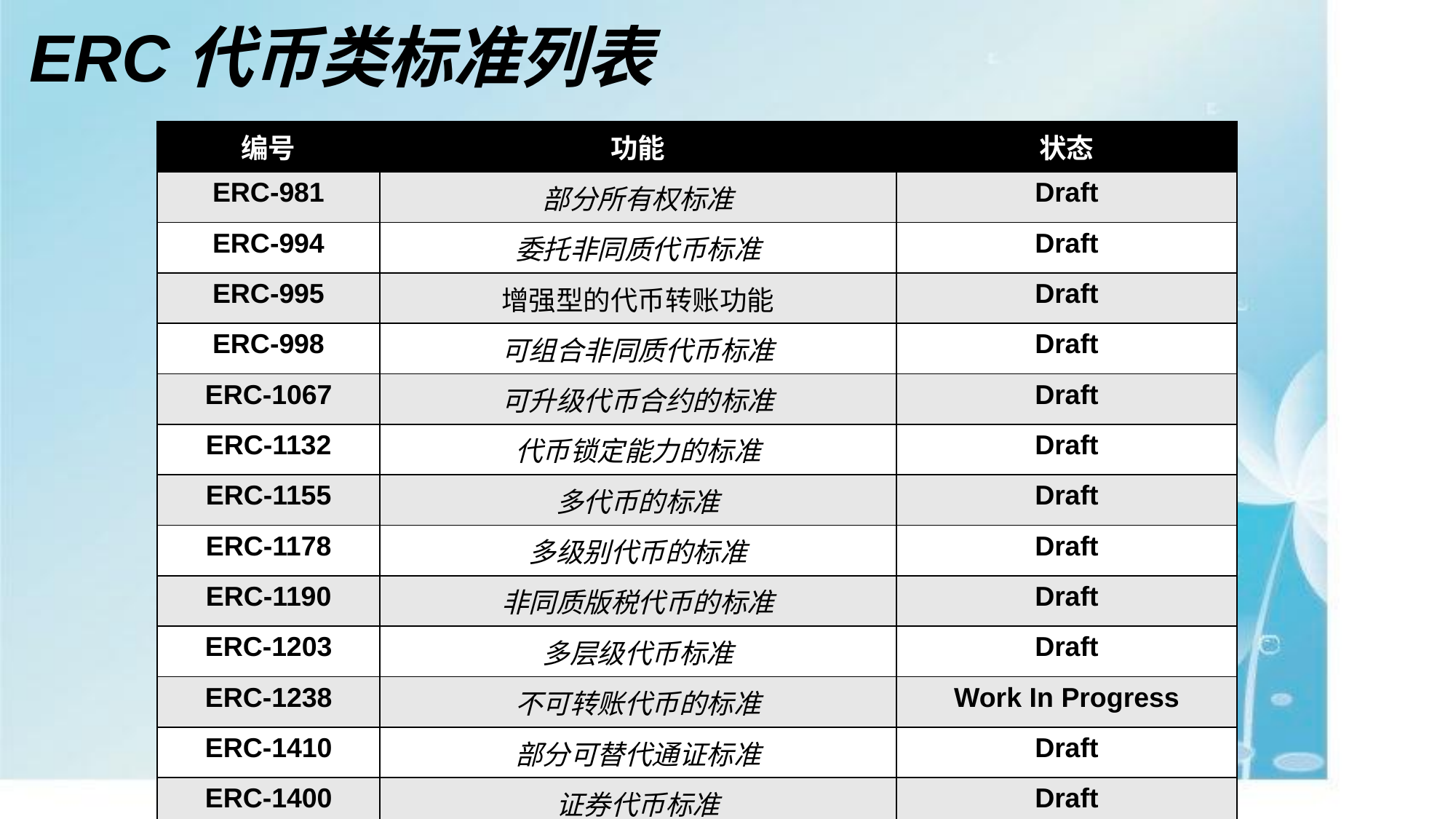

# ERC代币类标准列表
| 编号 | 功能 | 状态 |
| --- | --- | --- |
| ERC-981 | 部分所有权标准 | Draft |
| ERC-994 | 委托非同质代币标准 | Draft |
| ERC-995 | 增强型的代币转账功能 | Draft |
| ERC-998 | 可组合非同质代币标准 | Draft |
| ERC-1067 | 可升级代币合约的标准 | Draft |
| ERC-1132 | 代币锁定能力的标准 | Draft |
| ERC-1155 | 多代币的标准 | Draft |
| ERC-1178 | 多级别代币的标准 | Draft |
| ERC-1190 | 非同质版税代币的标准 | Draft |
| ERC-1203 | 多层级代币标准 | Draft |
| ERC-1238 | 不可转账代币的标准 | Work In Progress |
| ERC-1410 | 部分可替代通证标准 | Draft |
| ERC-1400 | 证券代币标准 | Draft |
| ERC-1404 | 简单受限代币标准 | Draft |